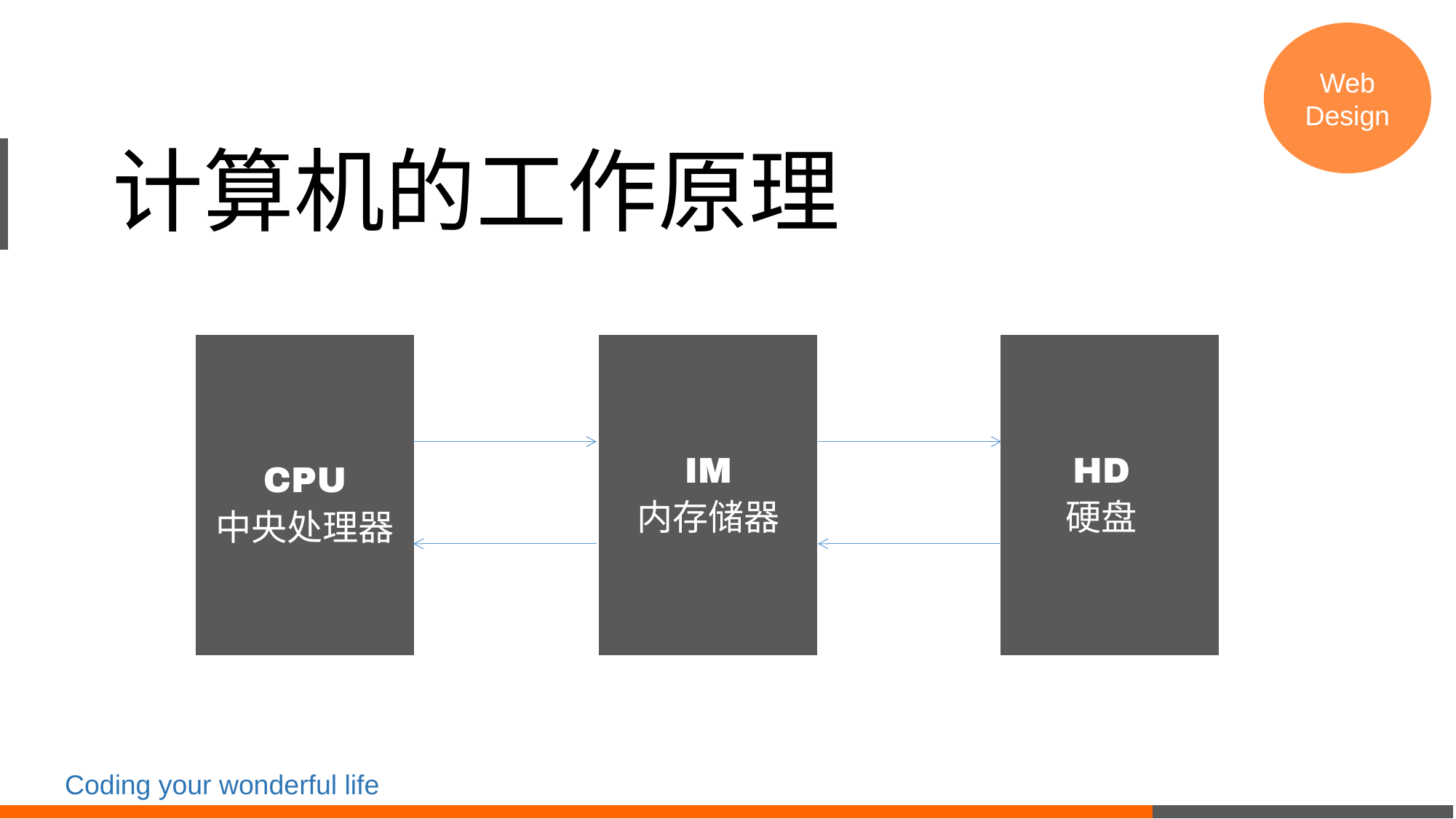

Web Design
# 计算机的工作原理

IM
内存储器

HD
硬盘
CPU
中央处理器
Coding your wonderful life